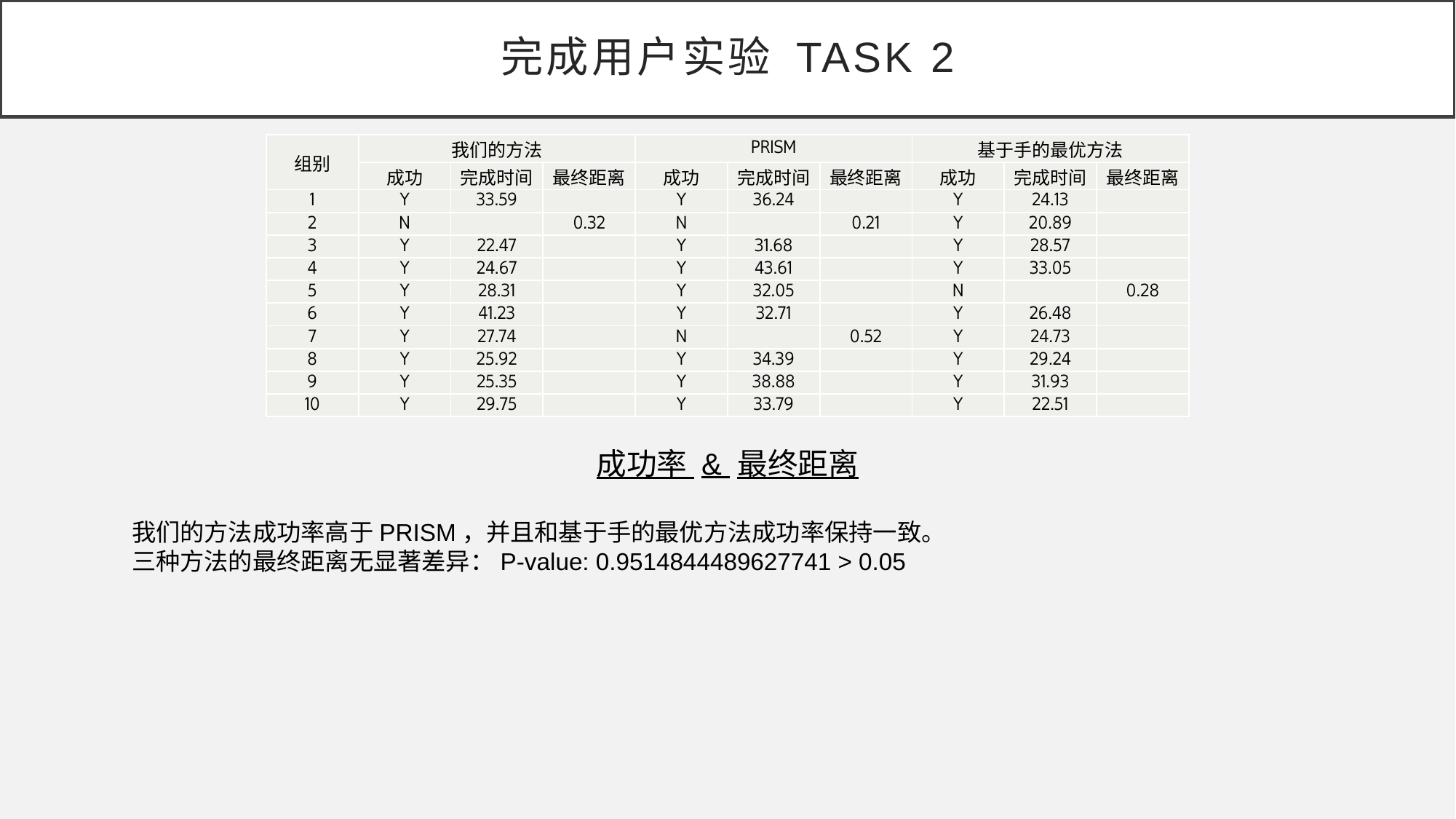

# 完成用户实验 Task 2
| 组别 | 我们的方法 |  |  | PRISM |  |  | 基于手的最优方法 |  |  |
| --- | --- | --- | --- | --- | --- | --- | --- | --- | --- |
|  | 成功 | 完成时间 | 最终距离 | 成功 | 完成时间 | 最终距离 | 成功 | 完成时间 | 最终距离 |
| 1 | Y | 33.59 |  | Y | 36.24 |  | Y | 24.13 |  |
| 2 | N |  | 0.32 | N |  | 0.21 | Y | 20.89 |  |
| 3 | Y | 22.47 |  | Y | 31.68 |  | Y | 28.57 |  |
| 4 | Y | 24.67 |  | Y | 43.61 |  | Y | 33.05 |  |
| 5 | Y | 28.31 |  | Y | 32.05 |  | N |  | 0.28 |
| 6 | Y | 41.23 |  | Y | 32.71 |  | Y | 26.48 |  |
| 7 | Y | 27.74 |  | N |  | 0.52 | Y | 24.73 |  |
| 8 | Y | 25.92 |  | Y | 34.39 |  | Y | 29.24 |  |
| 9 | Y | 25.35 |  | Y | 38.88 |  | Y | 31.93 |  |
| 10 | Y | 29.75 |  | Y | 33.79 |  | Y | 22.51 |  |
成功率 & 最终距离

我们的方法成功率高于PRISM，并且和基于手的最优方法成功率保持一致。
三种方法的最终距离无显著差异：P-value: 0.9514844489627741 > 0.05